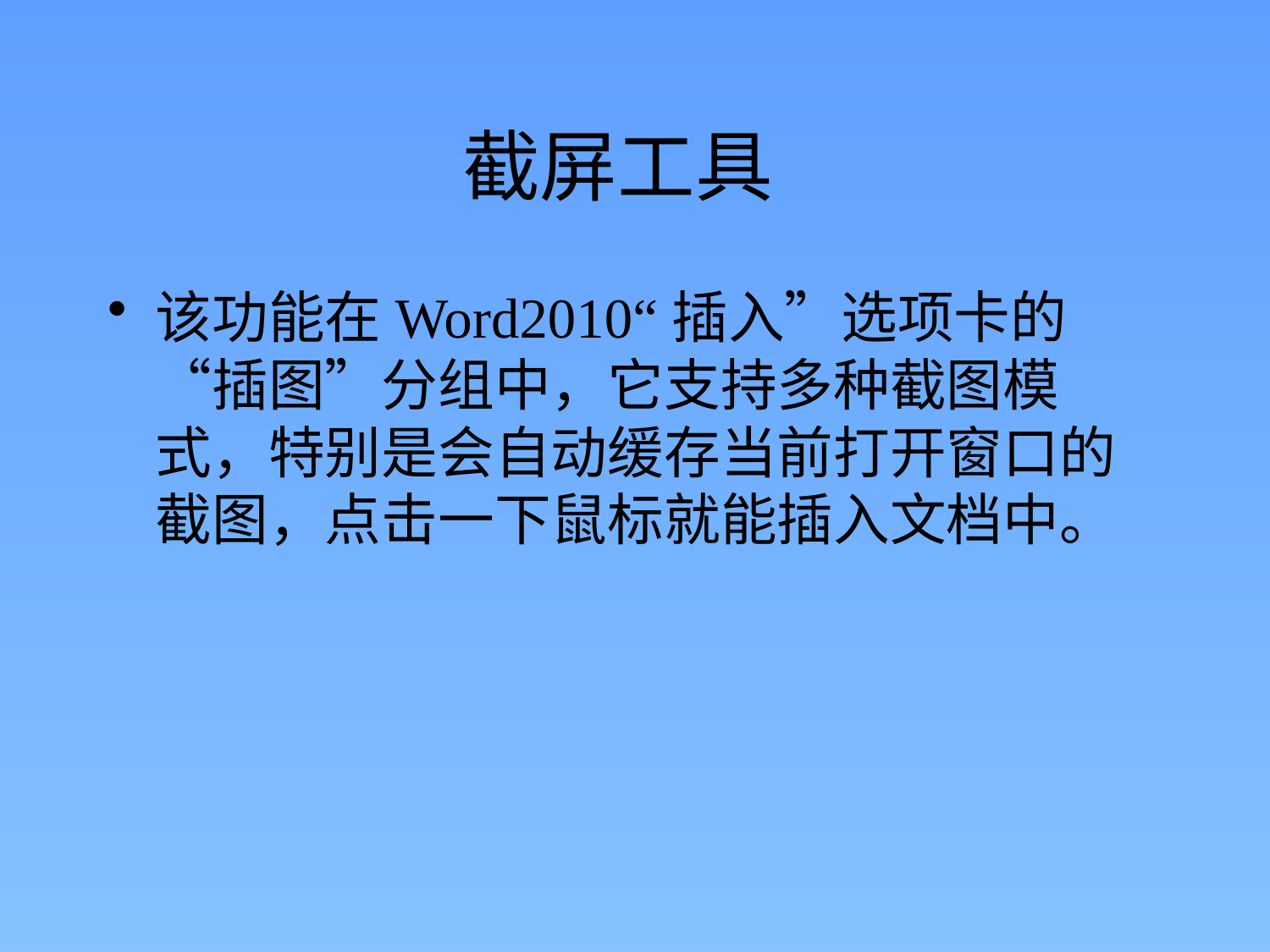

# 截屏工具
该功能在Word2010“插入”选项卡的“插图”分组中，它支持多种截图模式，特别是会自动缓存当前打开窗口的截图，点击一下鼠标就能插入文档中。